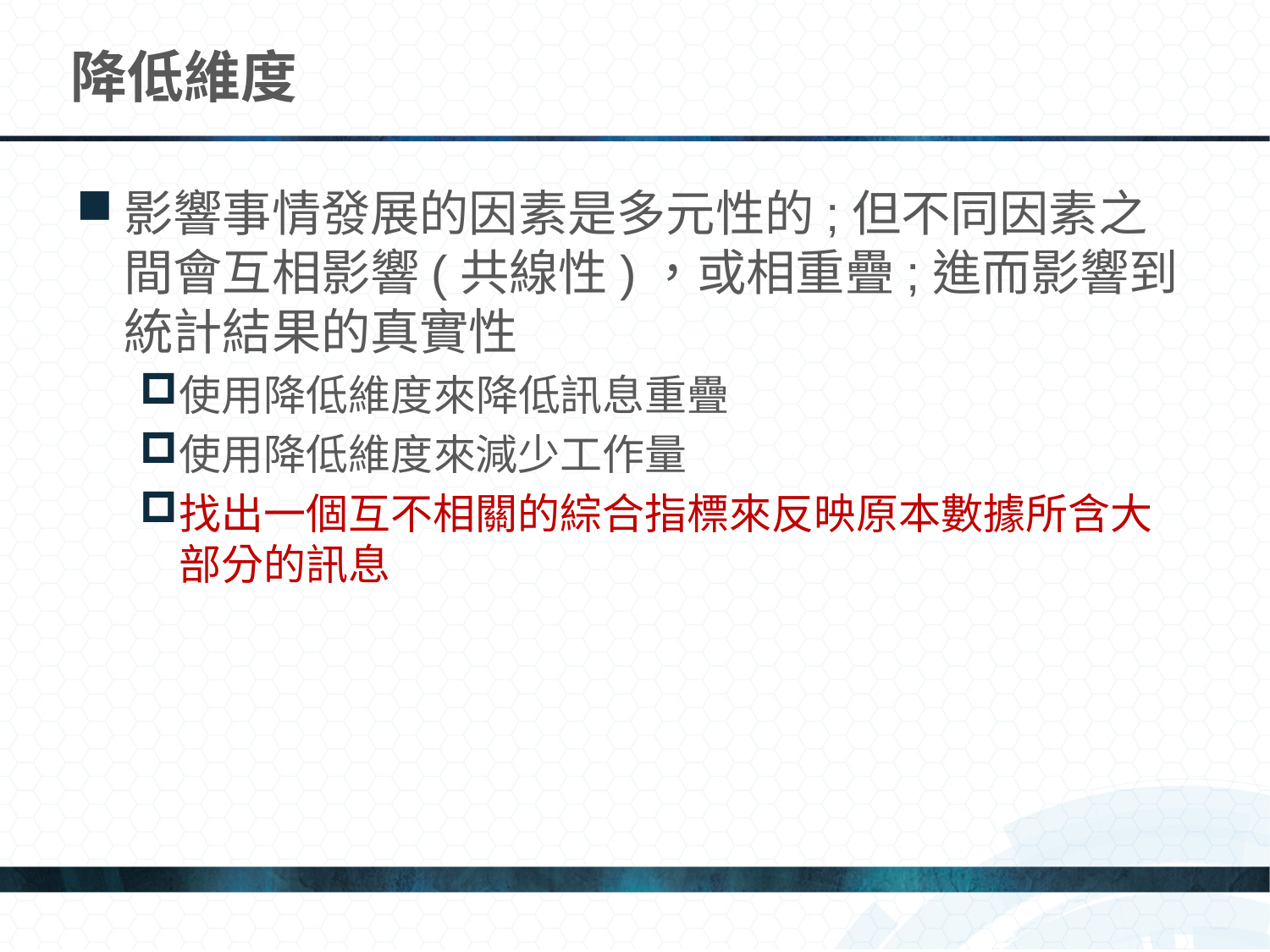

# 降低維度
影響事情發展的因素是多元性的;但不同因素之間會互相影響(共線性)，或相重疊;進而影響到統計結果的真實性
使用降低維度來降低訊息重疊
使用降低維度來減少工作量
找出一個互不相關的綜合指標來反映原本數據所含大部分的訊息